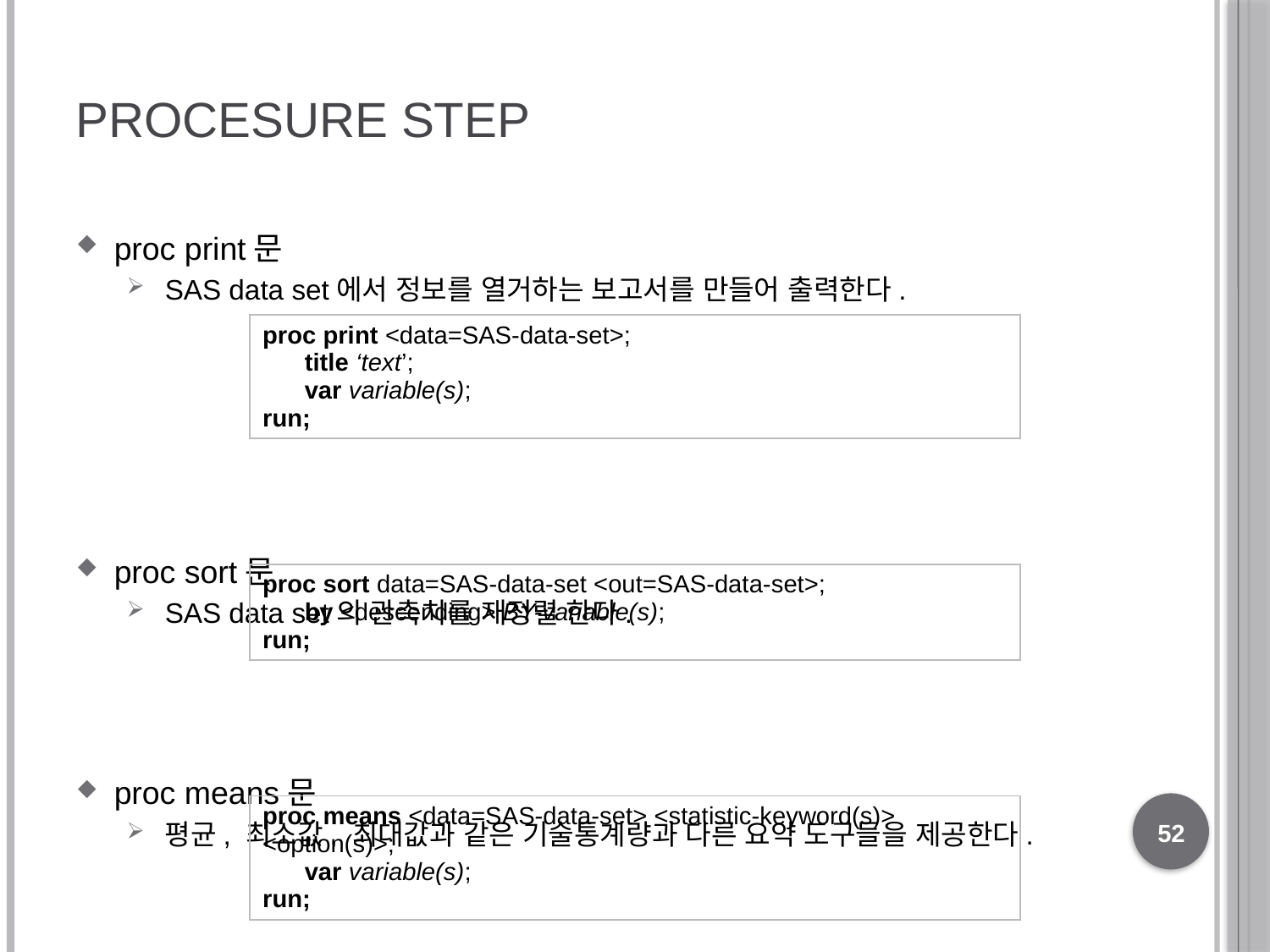

# PROCESURE STEP
proc print문
SAS data set에서 정보를 열거하는 보고서를 만들어 출력한다.

proc sort문
SAS data set의 관측치를 재정렬 한다.

proc means문
평균, 최소값, 최대값과 같은 기술통계량과 다른 요약 도구들을 제공한다.
| proc print <data=SAS-data-set>; title ‘text’; var variable(s); run; |
| --- |
| proc sort data=SAS-data-set <out=SAS-data-set>; by <descending> BY-variable(s); run; |
| --- |
| proc means <data=SAS-data-set> <statistic-keyword(s)> <option(s)>; var variable(s); run; |
| --- |
52